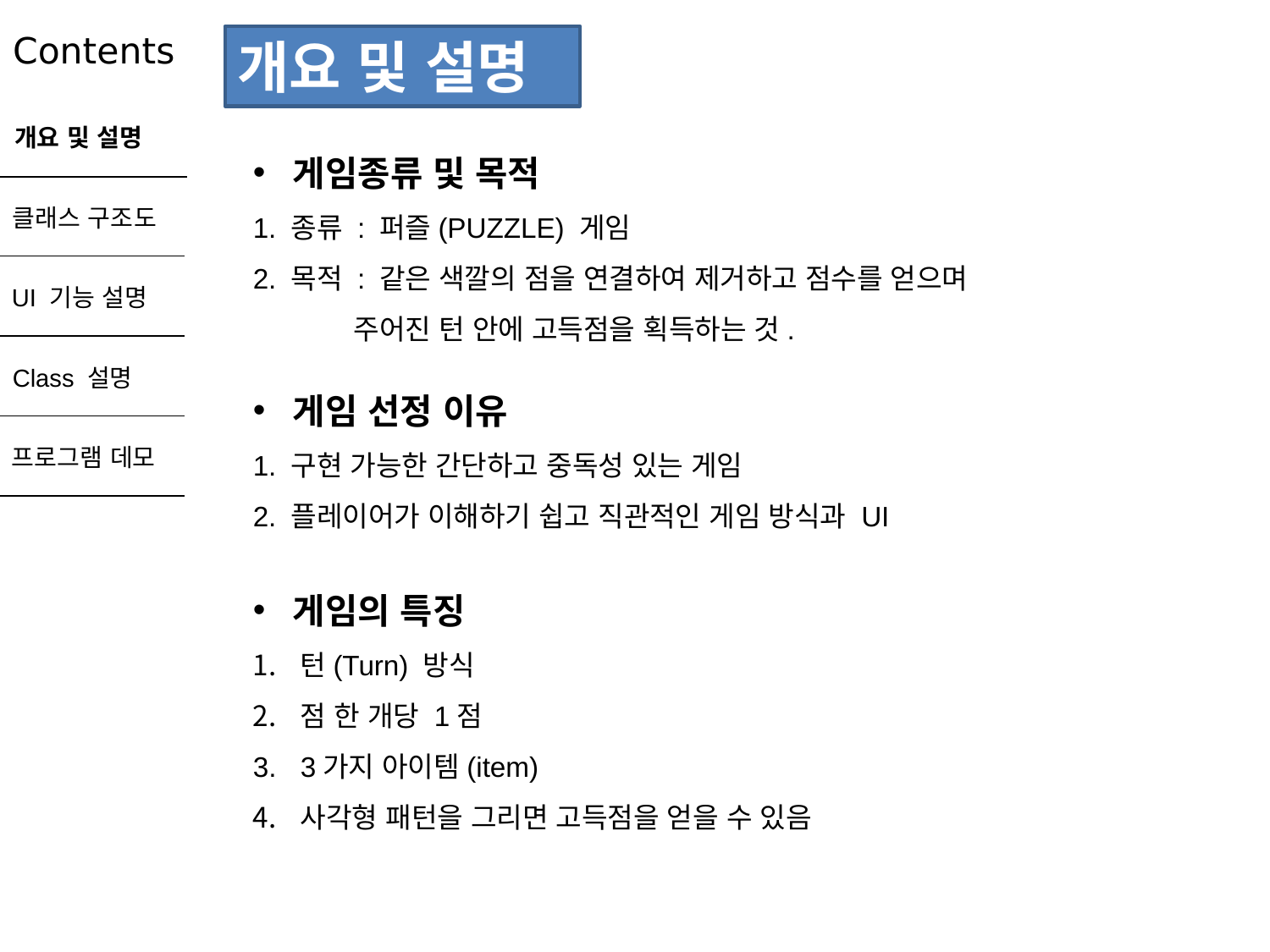

# Contents
개요 및 설명
개요 및 설명
게임종류 및 목적
1. 종류 : 퍼즐(PUZZLE) 게임
2. 목적 : 같은 색깔의 점을 연결하여 제거하고 점수를 얻으며
            주어진 턴 안에 고득점을 획득하는 것.

게임 선정 이유
1. 구현 가능한 간단하고 중독성 있는 게임
2. 플레이어가 이해하기 쉽고 직관적인 게임 방식과 UI

게임의 특징
턴(Turn) 방식
점 한 개당 1점
3가지 아이템(item)
사각형 패턴을 그리면 고득점을 얻을 수 있음
클래스 구조도
UI 기능 설명
Class 설명
프로그램 데모